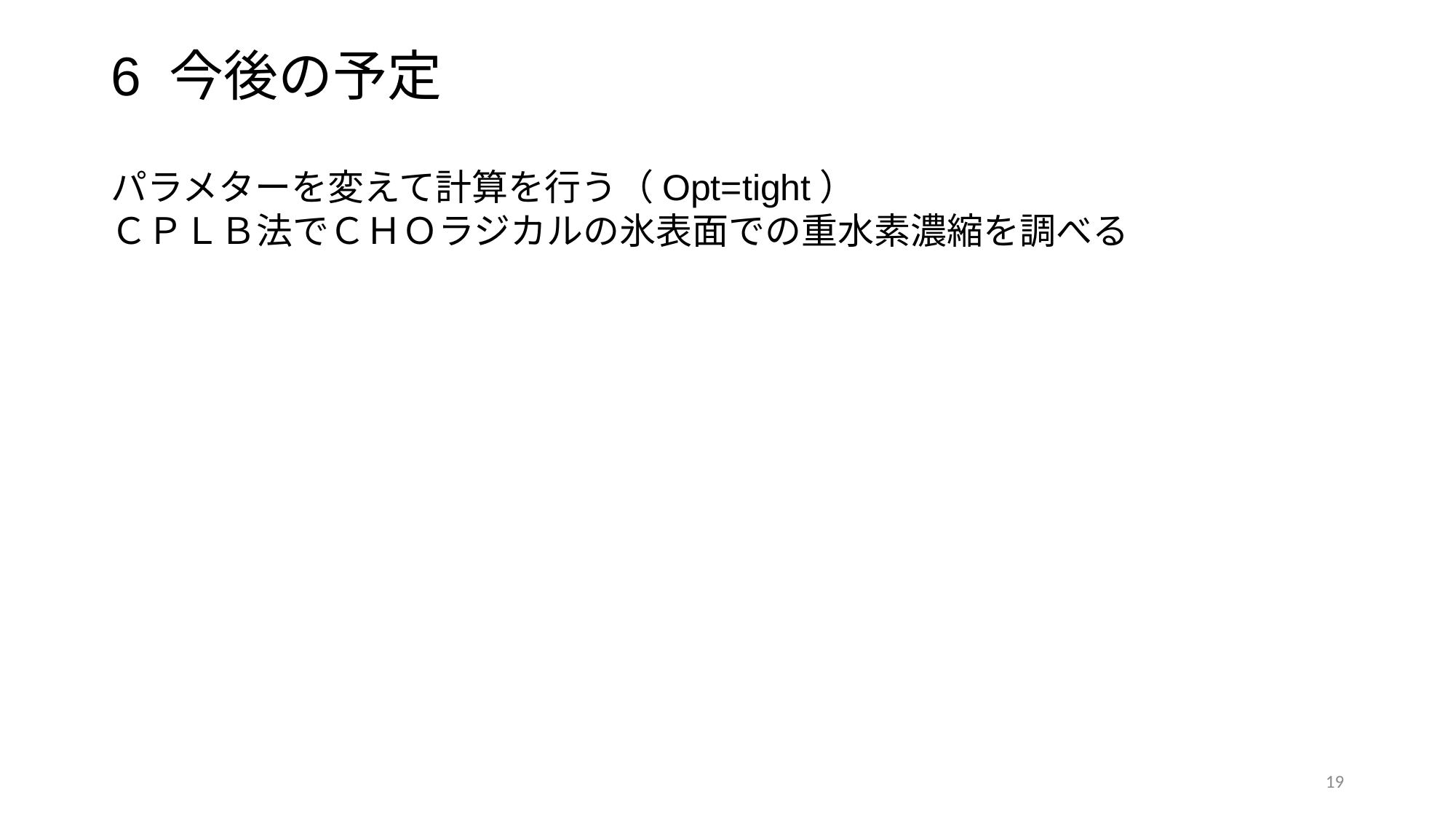

6 今後の予定
パラメターを変えて計算を行う（Opt=tight）
ＣＰＬＢ法でＣＨＯラジカルの氷表面での重水素濃縮を調べる
19